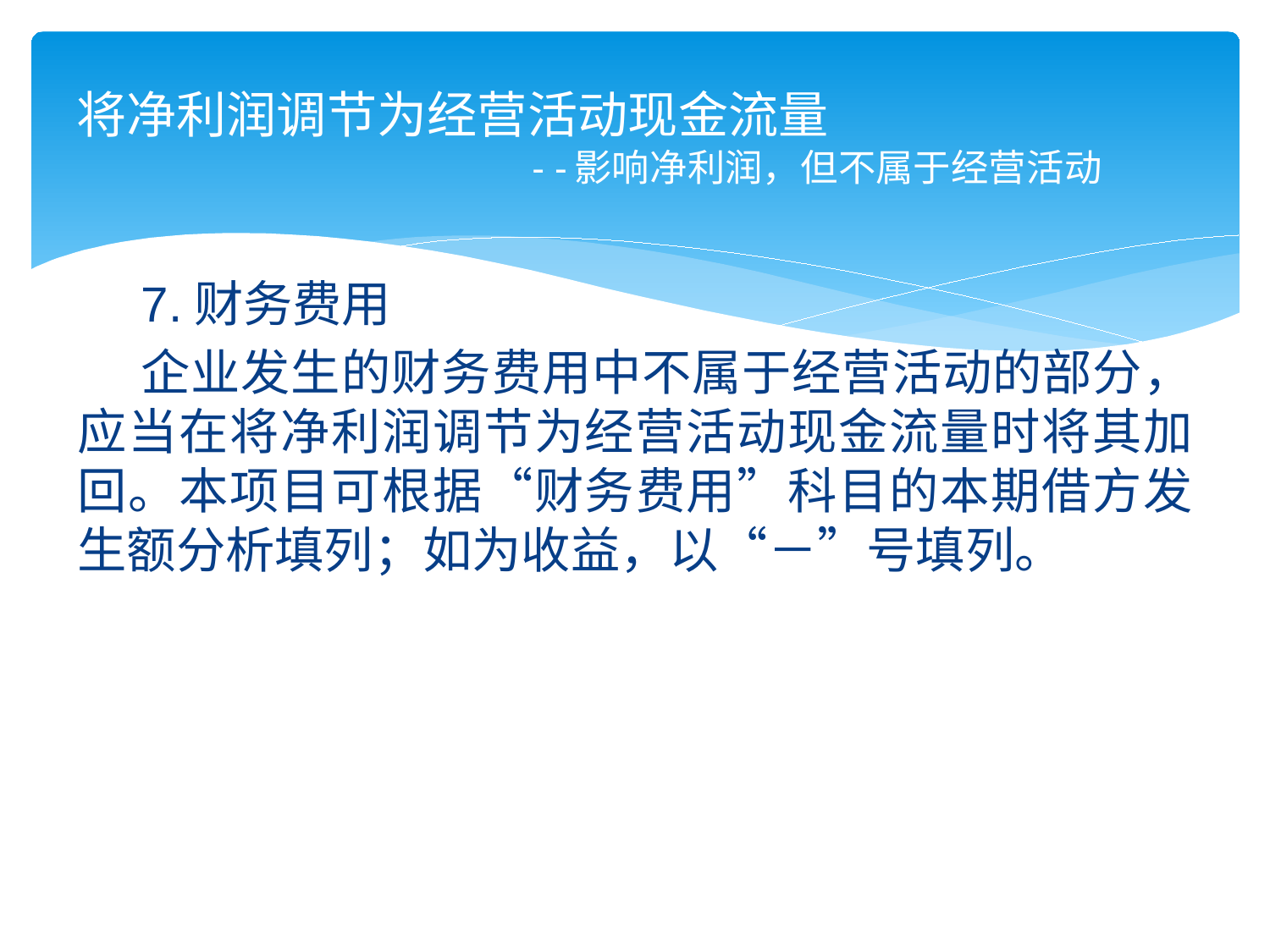

# 将净利润调节为经营活动现金流量 - -影响净利润，但不属于经营活动
7.财务费用
企业发生的财务费用中不属于经营活动的部分，应当在将净利润调节为经营活动现金流量时将其加回。本项目可根据“财务费用”科目的本期借方发生额分析填列；如为收益，以“－”号填列。